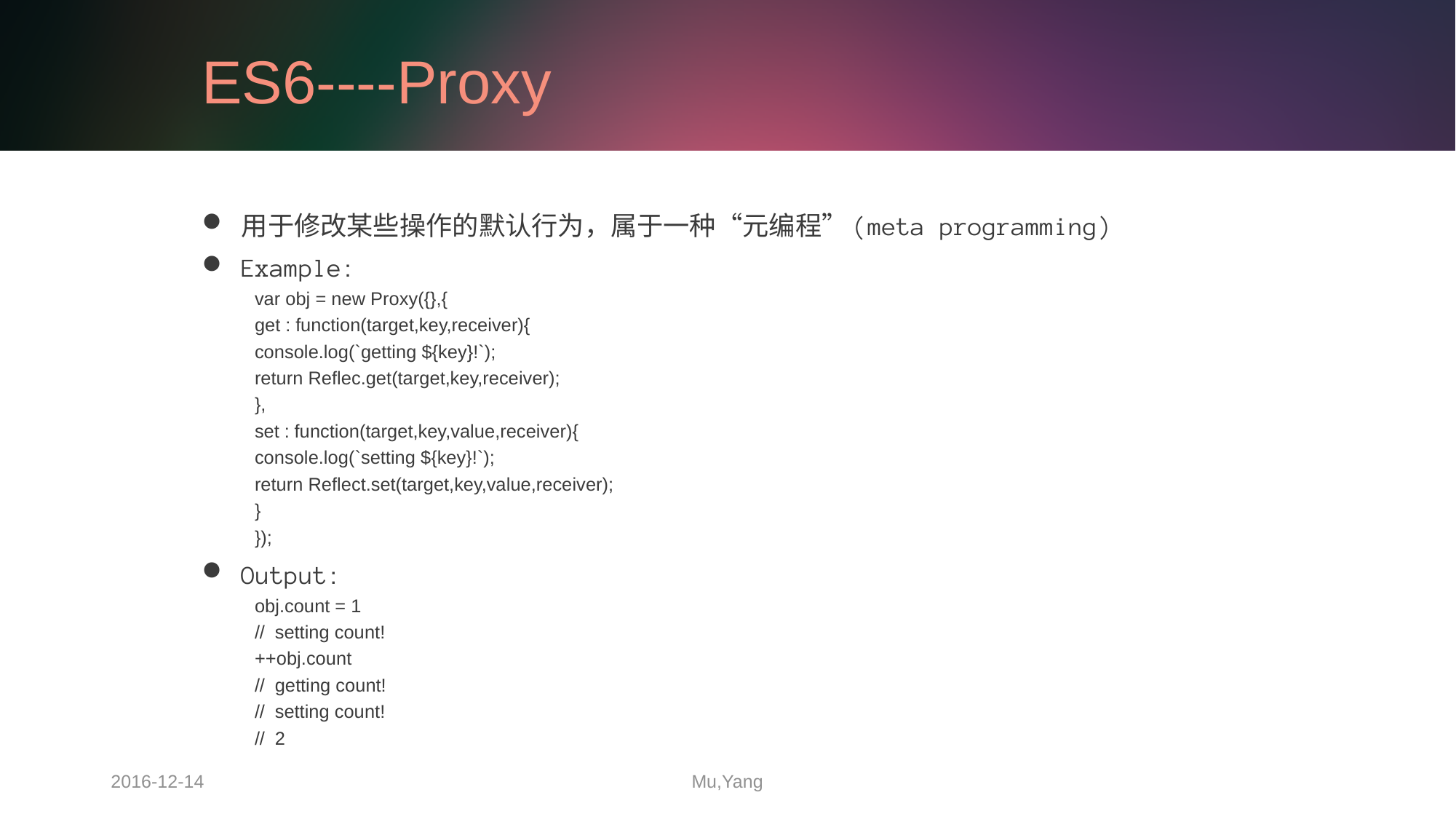

# ES6----Proxy
用于修改某些操作的默认行为，属于一种“元编程”(meta programming)
Example:
var obj = new Proxy({},{
	get : function(target,key,receiver){
		console.log(`getting ${key}!`);
		return Reflec.get(target,key,receiver);
	},
	set : function(target,key,value,receiver){
		console.log(`setting ${key}!`);
		return Reflect.set(target,key,value,receiver);
	}
});
Output:
obj.count = 1
//  setting count!
++obj.count
//  getting count!
//  setting count!
//  2
2016-12-14
Mu,Yang
126